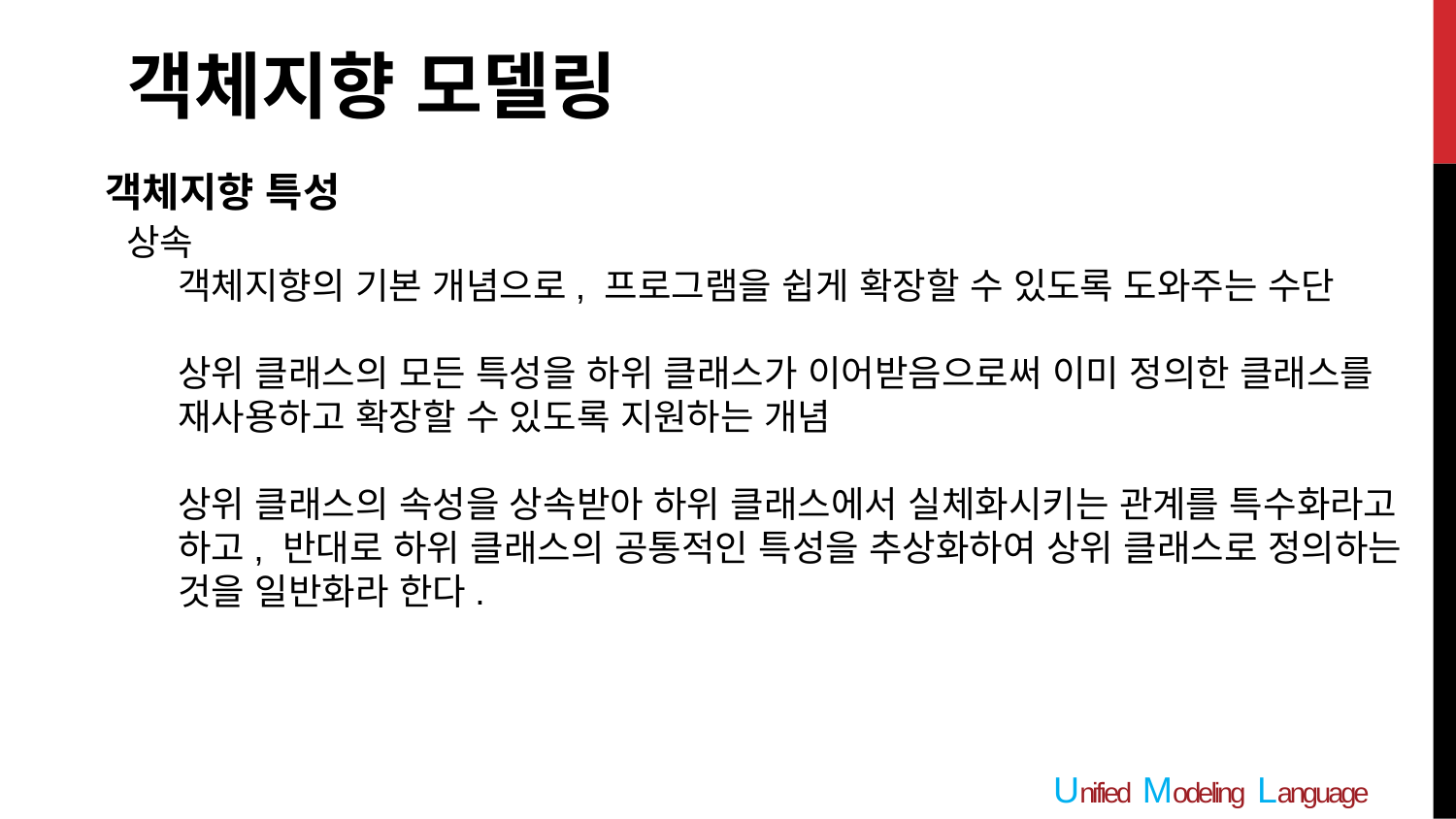

객체지향 모델링
객체지향 특성
 상속
객체지향의 기본 개념으로, 프로그램을 쉽게 확장할 수 있도록 도와주는 수단

상위 클래스의 모든 특성을 하위 클래스가 이어받음으로써 이미 정의한 클래스를 재사용하고 확장할 수 있도록 지원하는 개념

상위 클래스의 속성을 상속받아 하위 클래스에서 실체화시키는 관계를 특수화라고 하고, 반대로 하위 클래스의 공통적인 특성을 추상화하여 상위 클래스로 정의하는 것을 일반화라 한다.